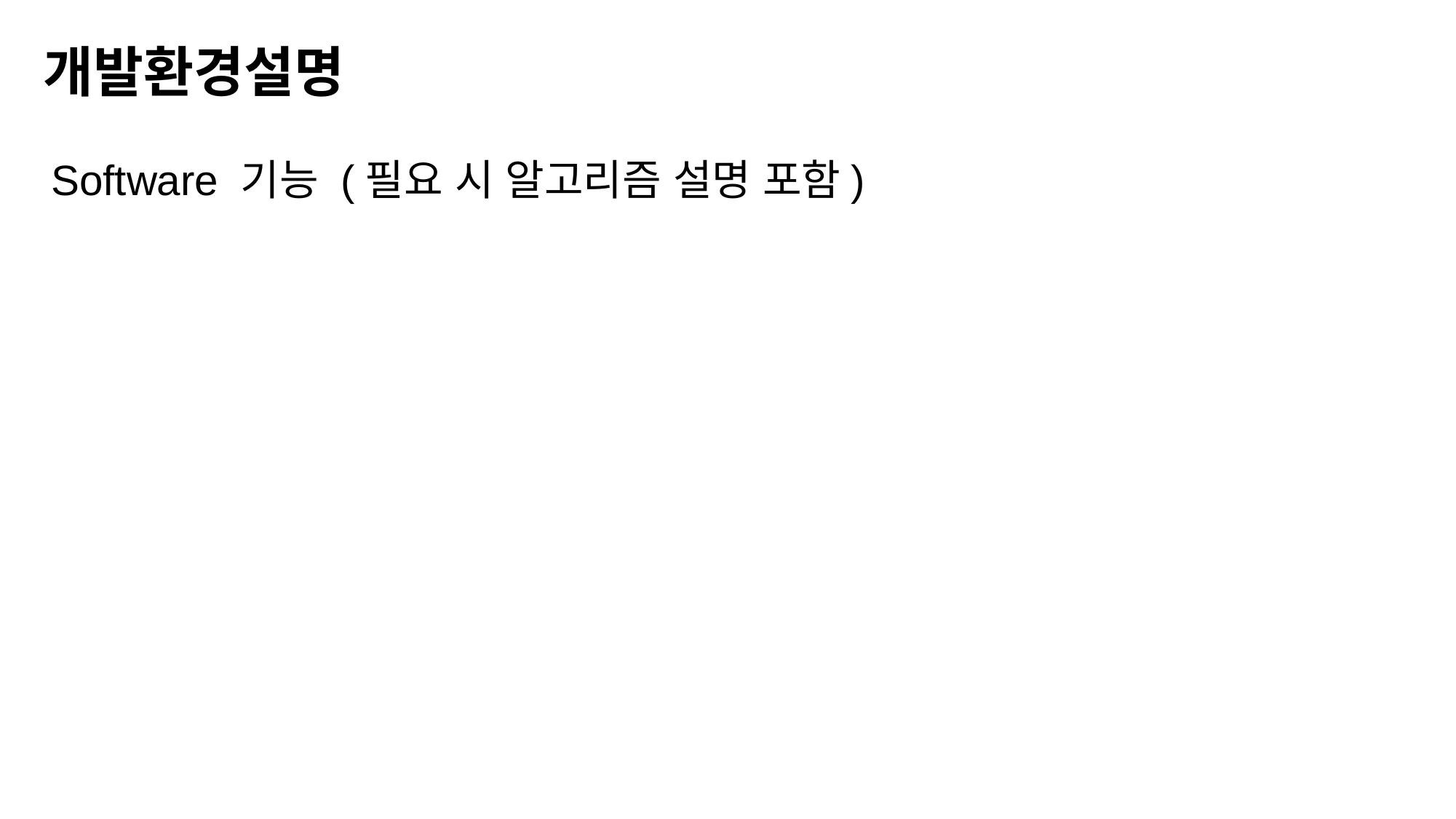

개발환경설명
Software 기능 (필요 시 알고리즘 설명 포함)